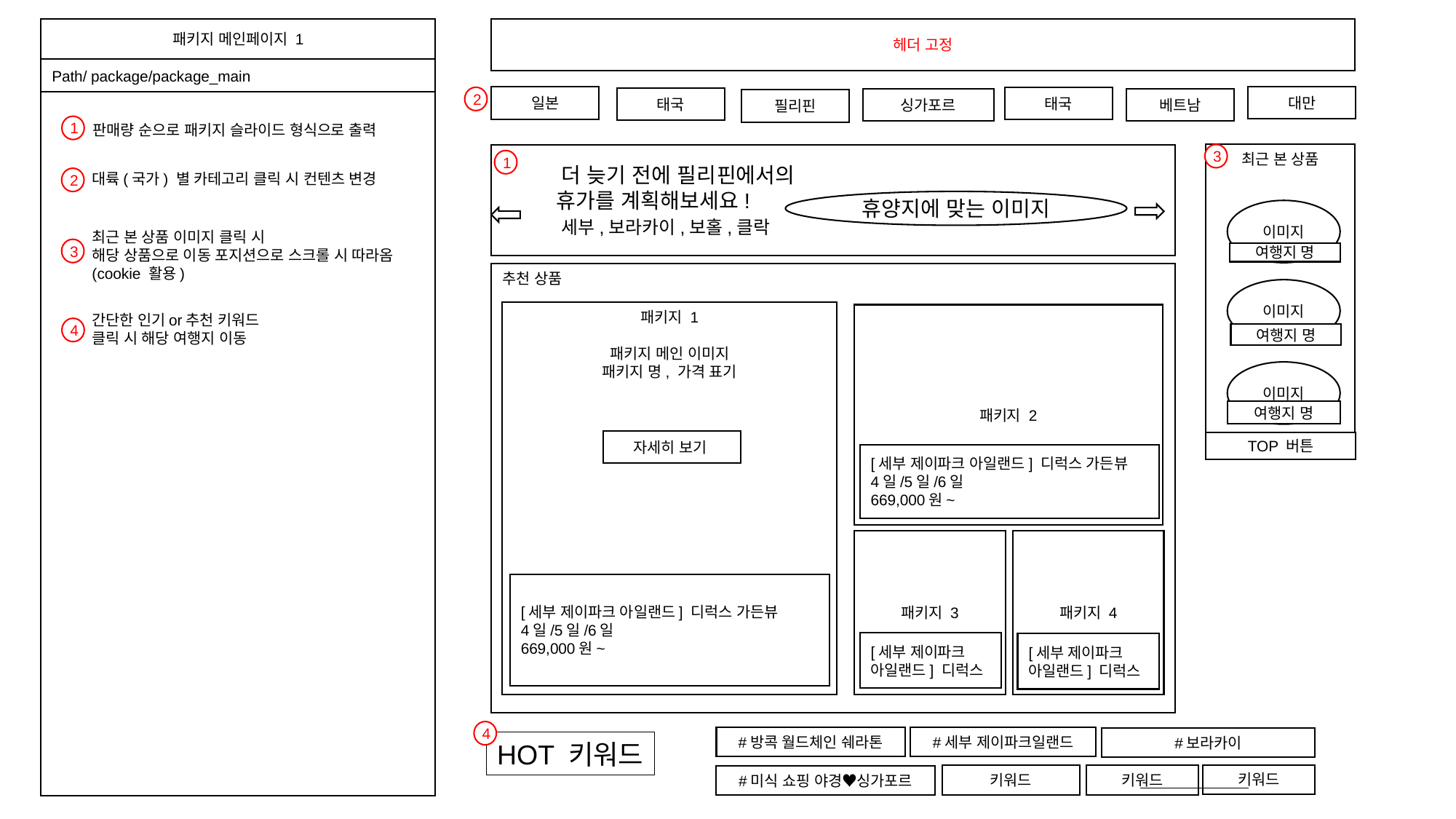

패키지 메인페이지 1
헤더 고정
Path/ package/package_main

대만
일본
태국
태국
베트남
싱가포르
필리핀
2
판매량 순으로 패키지 슬라이드 형식으로 출력
1
최근 본 상품
3
         더 늦기 전에 필리핀에서의
         휴가를 계획해보세요!
         세부,보라카이,보홀,클락
1
대륙(국가) 별 카테고리 클릭 시 컨텐츠 변경
2
휴양지에 맞는 이미지
이미지

최근 본 상품 이미지 클릭 시
해당 상품으로 이동 포지션으로 스크롤 시 따라옴
(cookie 활용)
3
여행지 명
추천 상품
이미지
패키지 1

패키지 메인 이미지
패키지 명, 가격 표기
패키지 2
간단한 인기or추천 키워드
클릭 시 해당 여행지 이동
4
여행지 명
이미지
여행지 명
자세히 보기
TOP 버튼
[세부 제이파크 아일랜드] 디럭스 가든뷰
4일/5일/6일
669,000원~
패키지 3
패키지 4
[세부 제이파크 아일랜드] 디럭스 가든뷰
4일/5일/6일
669,000원~
[세부 제이파크 아일랜드] 디럭스
[세부 제이파크 아일랜드] 디럭스
4
#방콕 월드체인 쉐라톤
#세부 제이파크일랜드
#보라카이
HOT 키워드
키워드
키워드
키워드
#미식 쇼핑 야경♥싱가포르